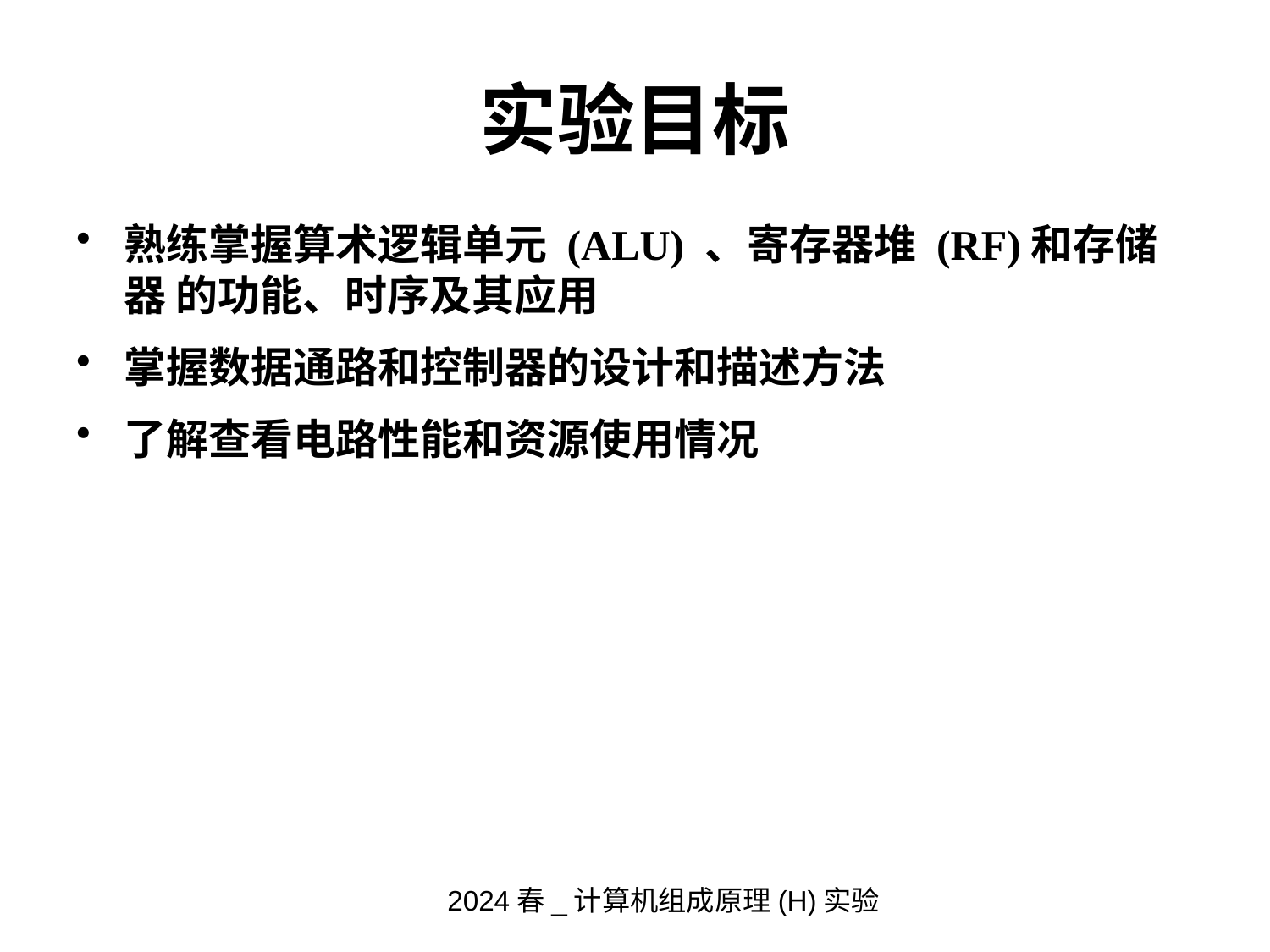

# 实验目标
熟练掌握算术逻辑单元 (ALU) 、寄存器堆 (RF)和存储器 的功能、时序及其应用
掌握数据通路和控制器的设计和描述方法
了解查看电路性能和资源使用情况

2024春_计算机组成原理(H)实验
2